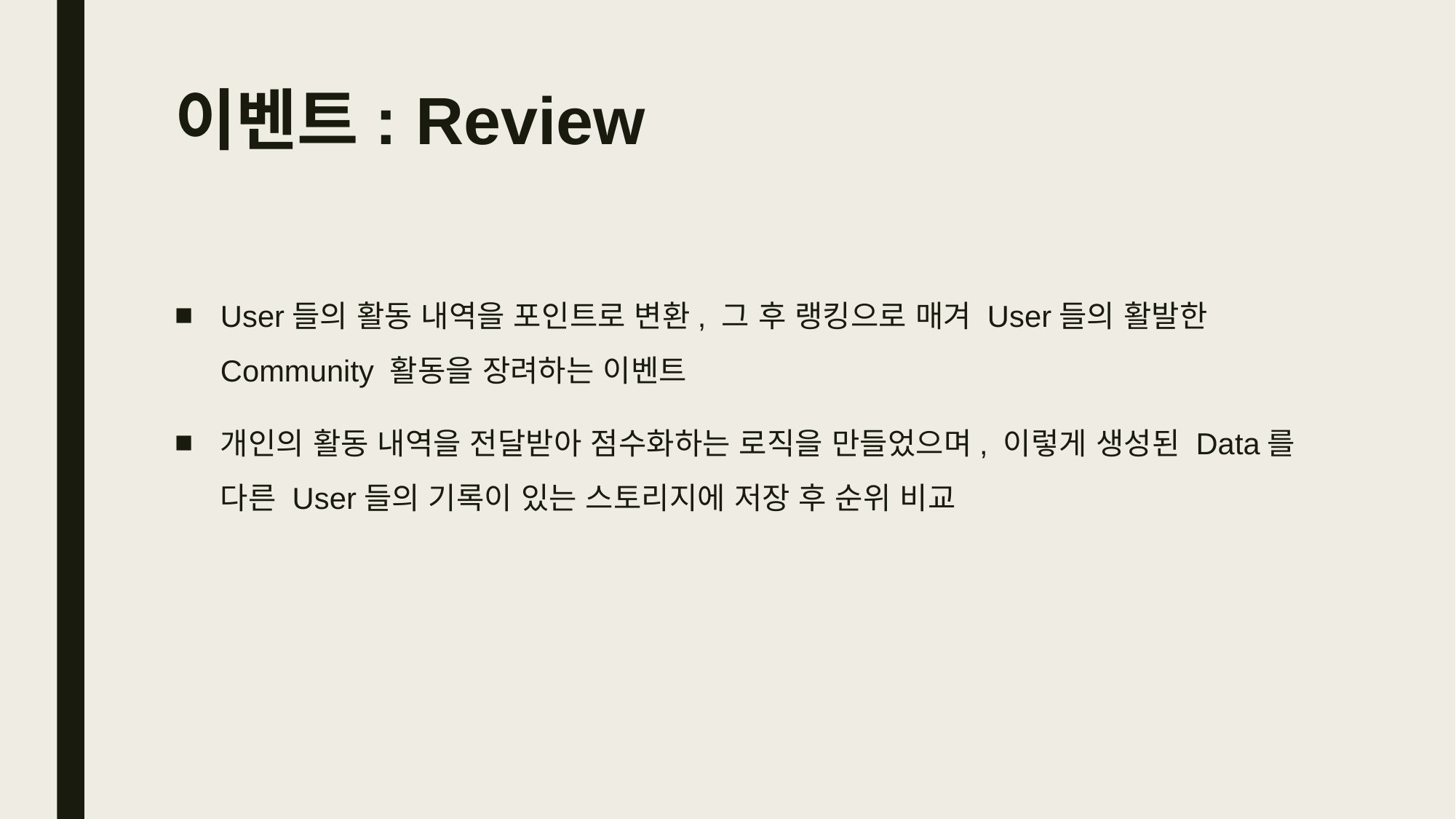

# 이벤트: Review
User들의 활동 내역을 포인트로 변환, 그 후 랭킹으로 매겨 User들의 활발한 Community 활동을 장려하는 이벤트
개인의 활동 내역을 전달받아 점수화하는 로직을 만들었으며, 이렇게 생성된 Data를 다른 User들의 기록이 있는 스토리지에 저장 후 순위 비교